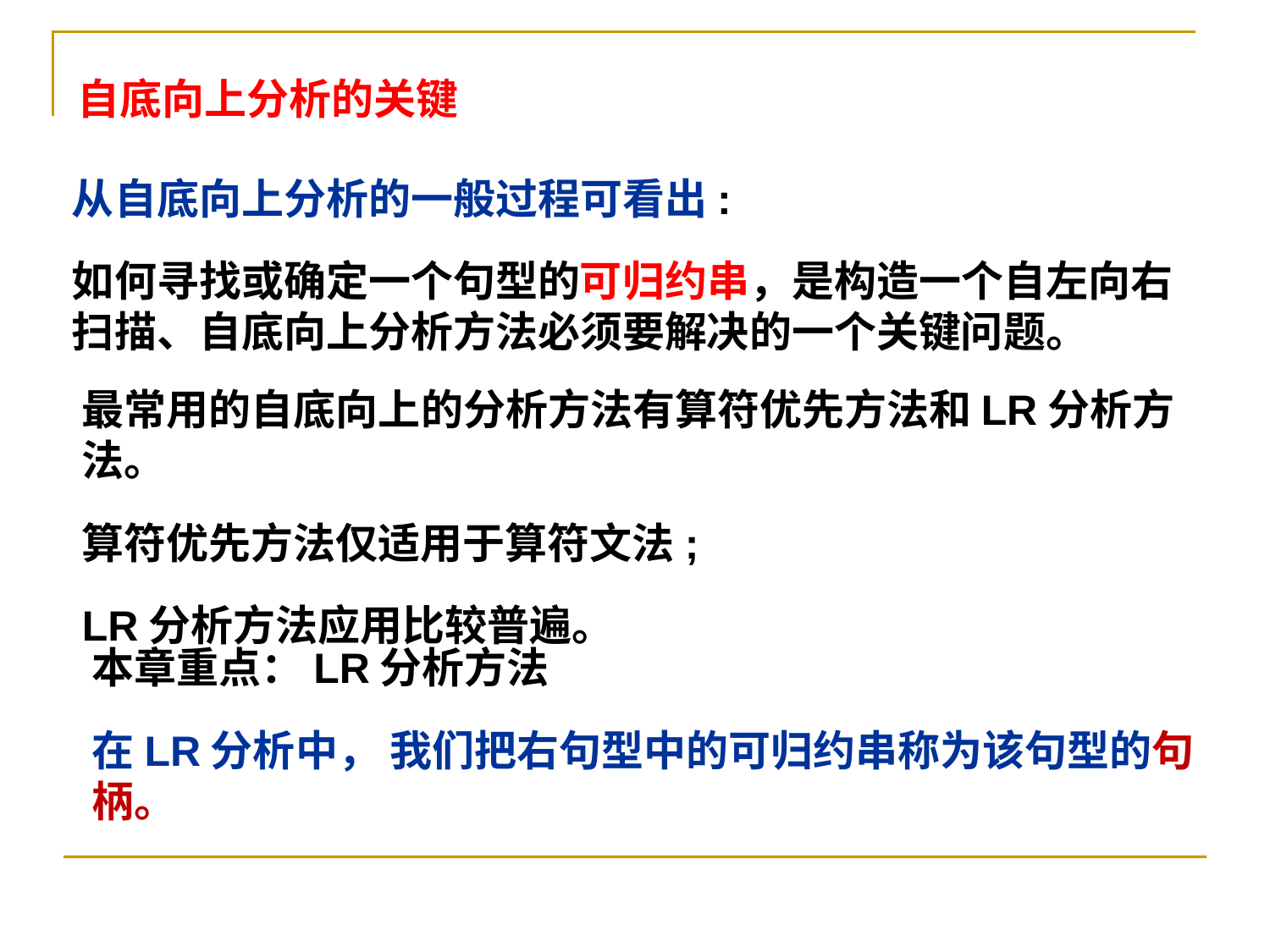

# 自底向上分析的关键
从自底向上分析的一般过程可看出:
如何寻找或确定一个句型的可归约串，是构造一个自左向右扫描、自底向上分析方法必须要解决的一个关键问题。
最常用的自底向上的分析方法有算符优先方法和LR分析方法。
算符优先方法仅适用于算符文法;
LR分析方法应用比较普遍。
本章重点：LR分析方法
在LR分析中， 我们把右句型中的可归约串称为该句型的句柄。
15